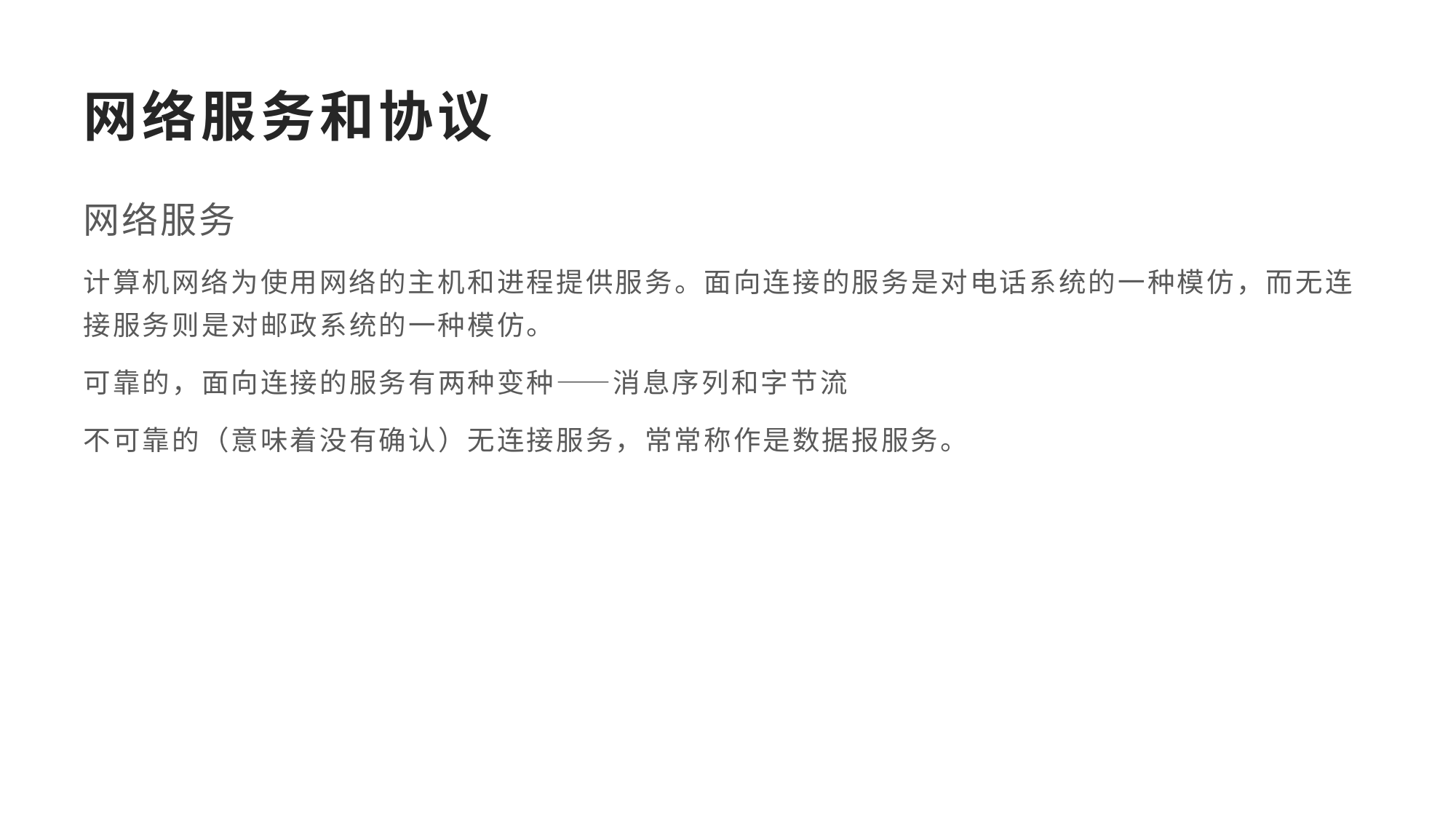

# 网络服务和协议
网络服务
计算机网络为使用网络的主机和进程提供服务。面向连接的服务是对电话系统的一种模仿，而无连接服务则是对邮政系统的一种模仿。
可靠的，面向连接的服务有两种变种——消息序列和字节流
不可靠的（意味着没有确认）无连接服务，常常称作是数据报服务。